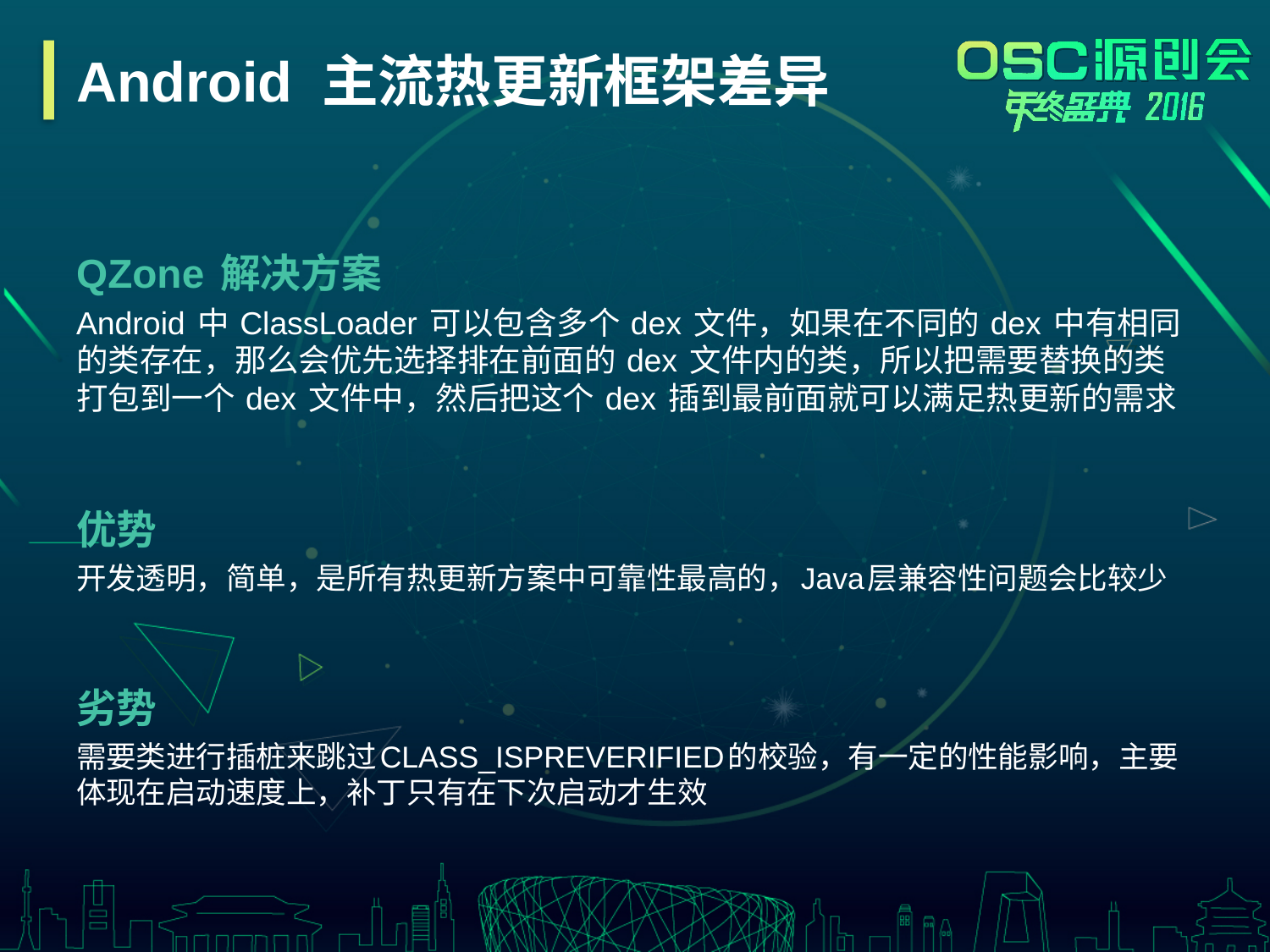

# Android 主流热更新框架差异
QZone 解决方案
Android 中 ClassLoader 可以包含多个 dex 文件，如果在不同的 dex 中有相同的类存在，那么会优先选择排在前面的 dex 文件内的类，所以把需要替换的类打包到一个 dex 文件中，然后把这个 dex 插到最前面就可以满足热更新的需求

优势
开发透明，简单，是所有热更新方案中可靠性最高的，Java层兼容性问题会比较少

劣势
需要类进行插桩来跳过CLASS_ISPREVERIFIED的校验，有一定的性能影响，主要体现在启动速度上，补丁只有在下次启动才生效